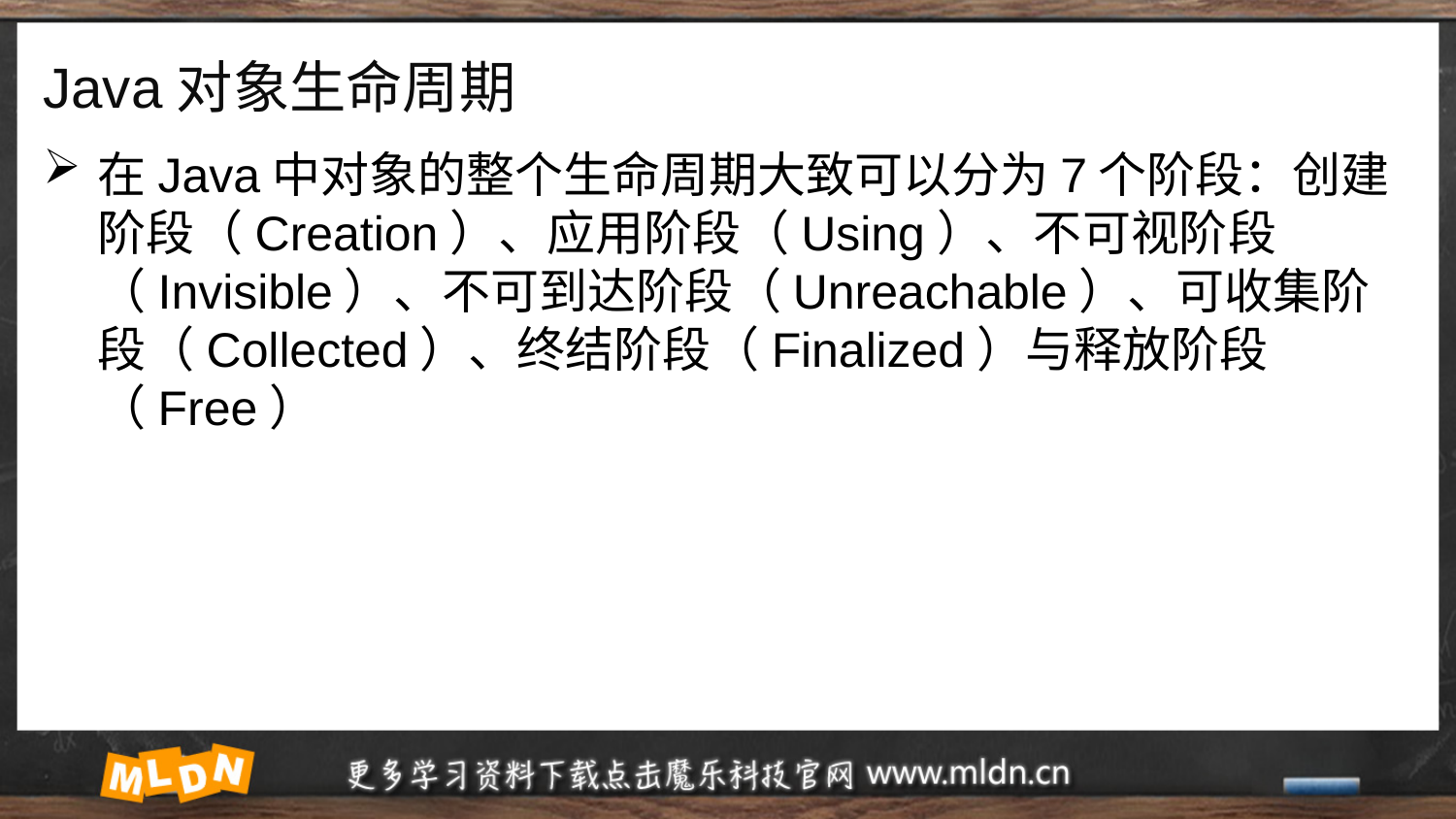

# Java对象生命周期
在Java中对象的整个生命周期大致可以分为7个阶段：创建阶段（Creation）、应用阶段（Using）、不可视阶段（Invisible）、不可到达阶段（Unreachable）、可收集阶段（Collected）、终结阶段（Finalized）与释放阶段（Free）